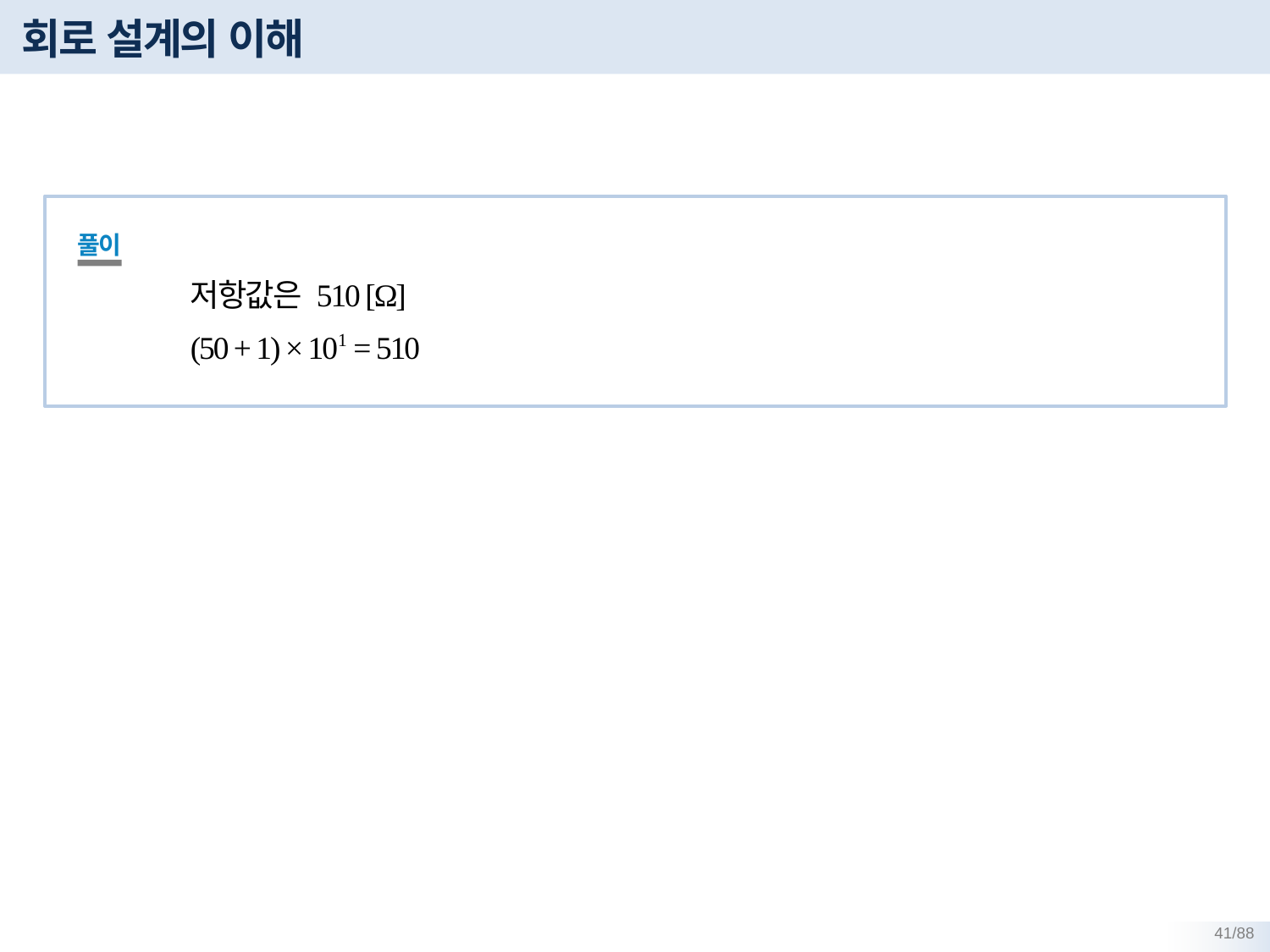

# 회로 설계의 이해

풀이

저항값은 510 [Ω]
(50 + 1) × 101 = 510